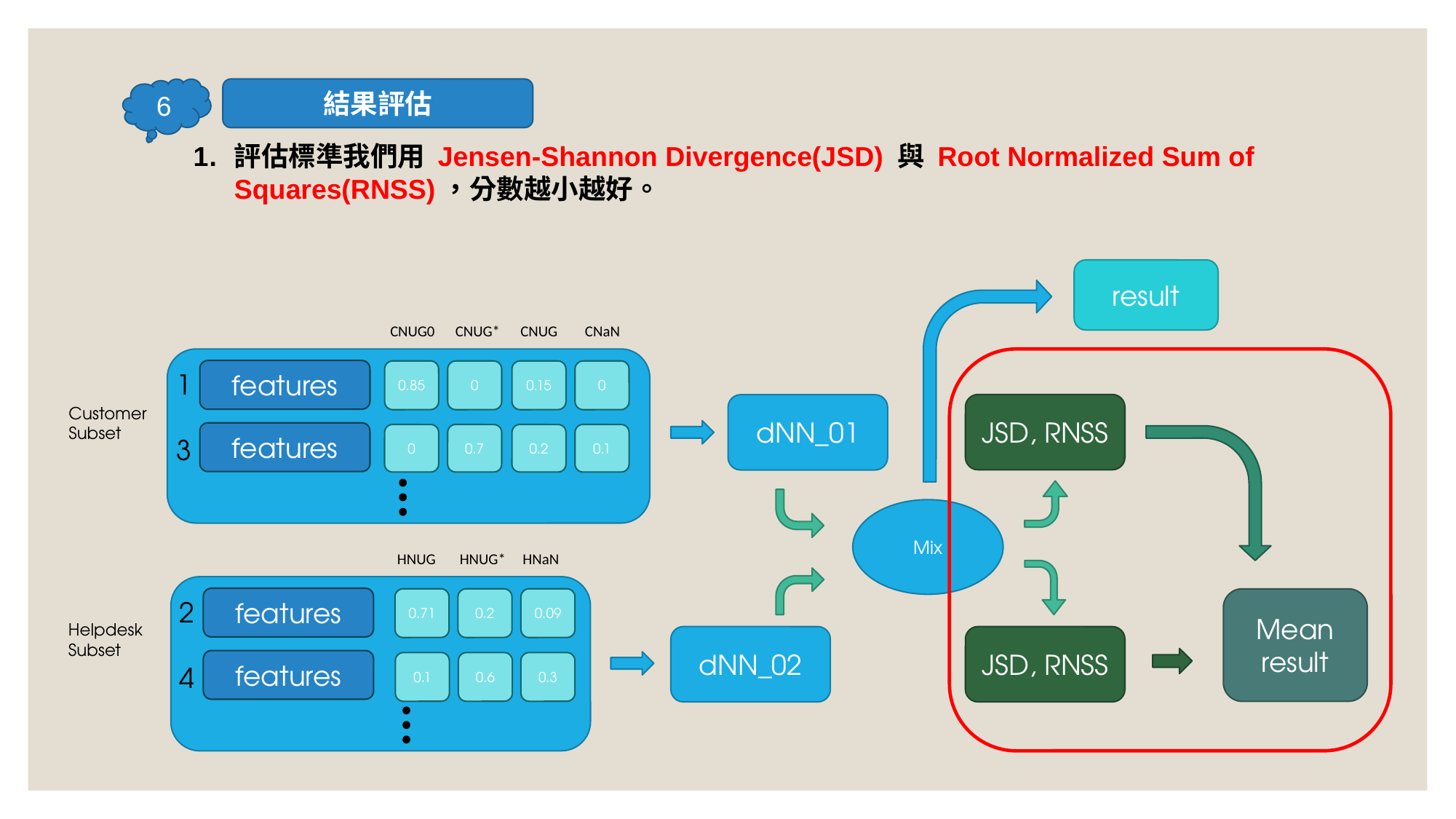

6
結果評估
評估標準我們用 Jensen-Shannon Divergence(JSD) 與 Root Normalized Sum of Squares(RNSS)，分數越小越好。
result

CNUG0      CNUG*      CNUG        CNaN

features
0.85
0
0.15
0
features
0
0.7
0.2
0.1

1
3

JSD, RNSS
dNN_01
Customer
Subset

Mix
 HNUG       HNUG*     HNaN

features
features

0.71
0.2
0.09
0.1
0.6
0.3
2
4

Mean result
Helpdesk
Subset
JSD, RNSS
dNN_02